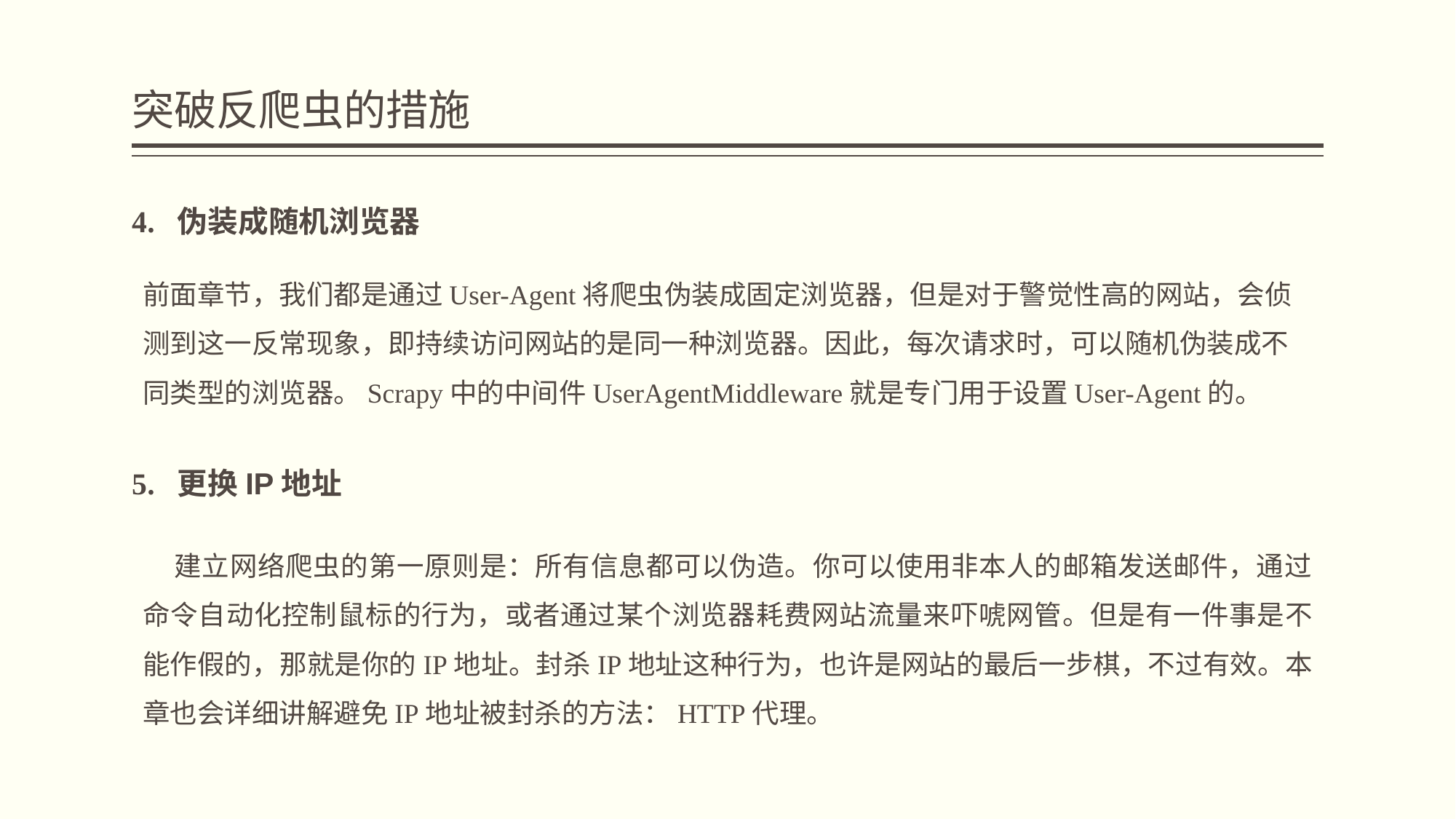

# 突破反爬虫的措施
4.  伪装成随机浏览器

前面章节，我们都是通过User-Agent将爬虫伪装成固定浏览器，但是对于警觉性高的网站，会侦测到这一反常现象，即持续访问网站的是同一种浏览器。因此，每次请求时，可以随机伪装成不同类型的浏览器。Scrapy中的中间件UserAgentMiddleware就是专门用于设置User-Agent的。
5.  更换IP地址

建立网络爬虫的第一原则是：所有信息都可以伪造。你可以使用非本人的邮箱发送邮件，通过命令自动化控制鼠标的行为，或者通过某个浏览器耗费网站流量来吓唬网管。但是有一件事是不能作假的，那就是你的IP地址。封杀IP地址这种行为，也许是网站的最后一步棋，不过有效。本章也会详细讲解避免IP地址被封杀的方法：HTTP代理。